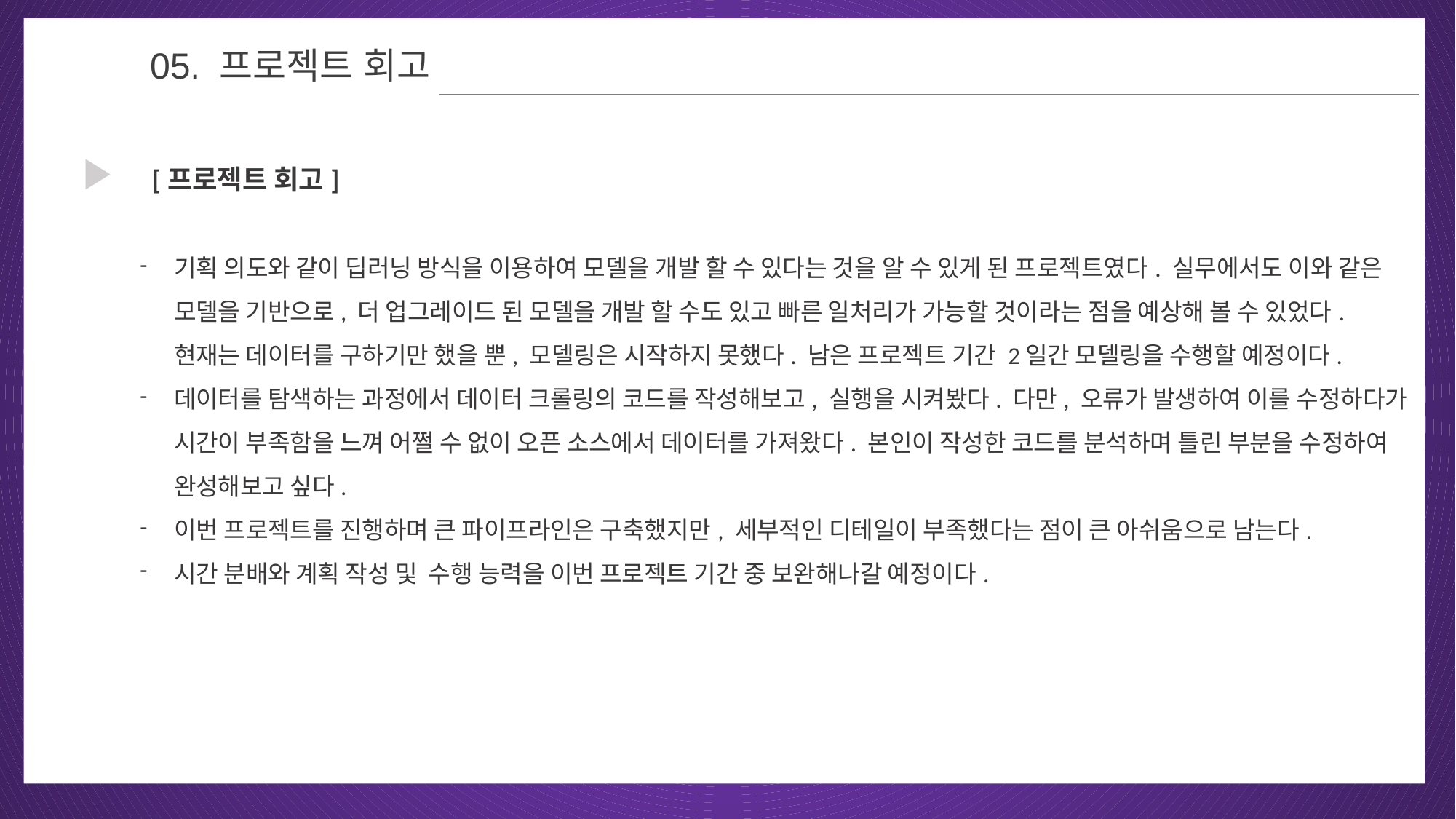

05
05. 프로젝트 회고
▶
[프로젝트 회고]
기획 의도와 같이 딥러닝 방식을 이용하여 모델을 개발 할 수 있다는 것을 알 수 있게 된 프로젝트였다. 실무에서도 이와 같은 모델을 기반으로, 더 업그레이드 된 모델을 개발 할 수도 있고 빠른 일처리가 가능할 것이라는 점을 예상해 볼 수 있었다. 현재는 데이터를 구하기만 했을 뿐, 모델링은 시작하지 못했다. 남은 프로젝트 기간 2일간 모델링을 수행할 예정이다.
데이터를 탐색하는 과정에서 데이터 크롤링의 코드를 작성해보고, 실행을 시켜봤다. 다만, 오류가 발생하여 이를 수정하다가 시간이 부족함을 느껴 어쩔 수 없이 오픈 소스에서 데이터를 가져왔다. 본인이 작성한 코드를 분석하며 틀린 부분을 수정하여 완성해보고 싶다.
이번 프로젝트를 진행하며 큰 파이프라인은 구축했지만, 세부적인 디테일이 부족했다는 점이 큰 아쉬움으로 남는다.
시간 분배와 계획 작성 및  수행 능력을 이번 프로젝트 기간 중 보완해나갈 예정이다.